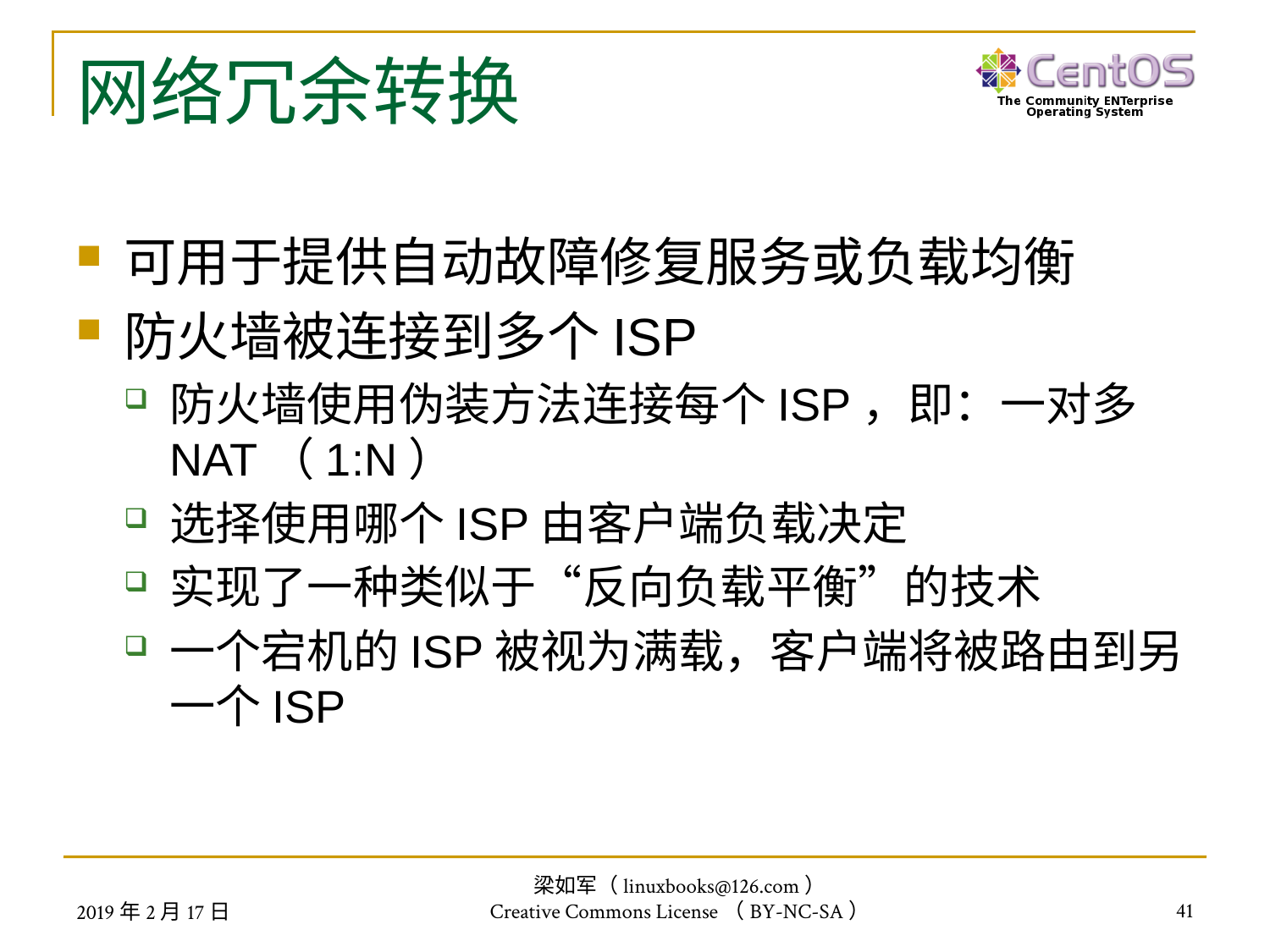

# 网络冗余转换
可用于提供自动故障修复服务或负载均衡
防火墙被连接到多个ISP
防火墙使用伪装方法连接每个ISP，即：一对多NAT（1:N）
选择使用哪个ISP由客户端负载决定
实现了一种类似于“反向负载平衡”的技术
一个宕机的ISP被视为满载，客户端将被路由到另一个ISP
梁如军（linuxbooks@126.com）
Creative Commons License（BY-NC-SA）
2019年2月17日
41